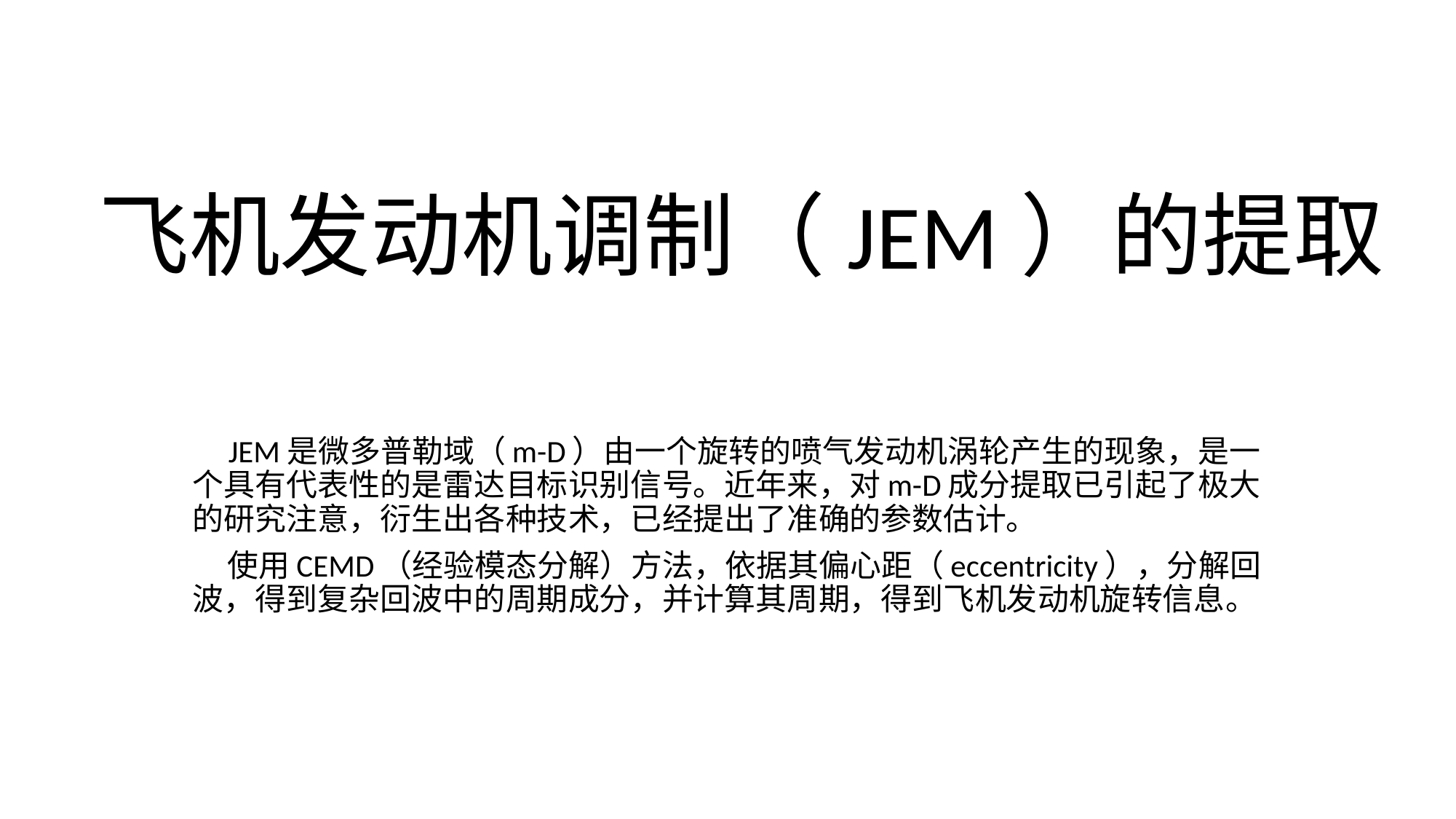

# 飞机发动机调制（JEM）的提取
     JEM是微多普勒域（m-D）由一个旋转的喷气发动机涡轮产生的现象，是一个具有代表性的是雷达目标识别信号。近年来，对m-D成分提取已引起了极大的研究注意，衍生出各种技术，已经提出了准确的参数估计。
    使用CEMD（经验模态分解）方法，依据其偏心距（eccentricity），分解回波，得到复杂回波中的周期成分，并计算其周期，得到飞机发动机旋转信息。